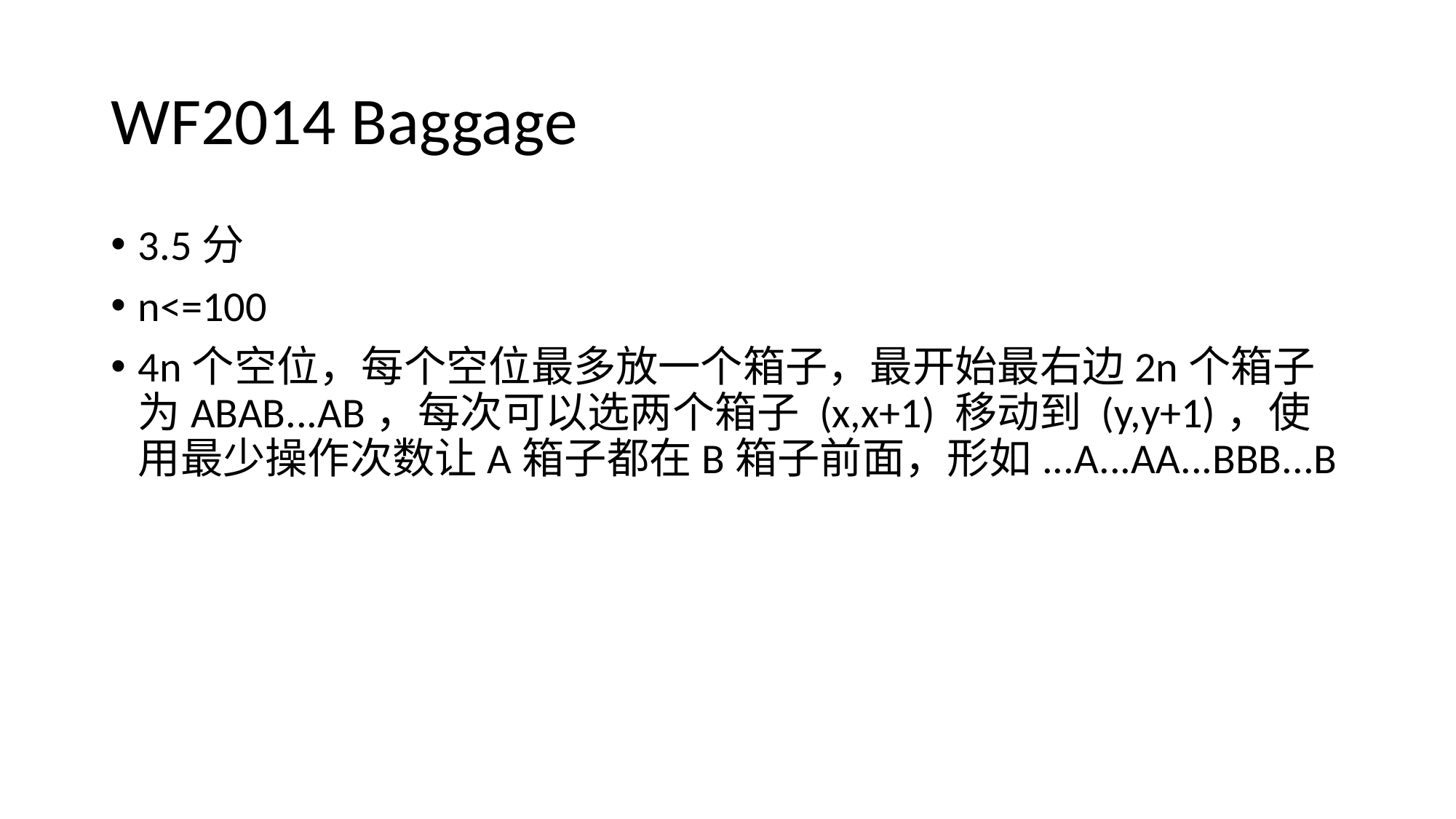

# WF2014 Baggage
3.5分
n<=100
4n个空位，每个空位最多放一个箱子，最开始最右边2n个箱子为ABAB...AB，每次可以选两个箱子 (x,x+1) 移动到 (y,y+1)，使用最少操作次数让A箱子都在B箱子前面，形如...A...AA...BBB...B